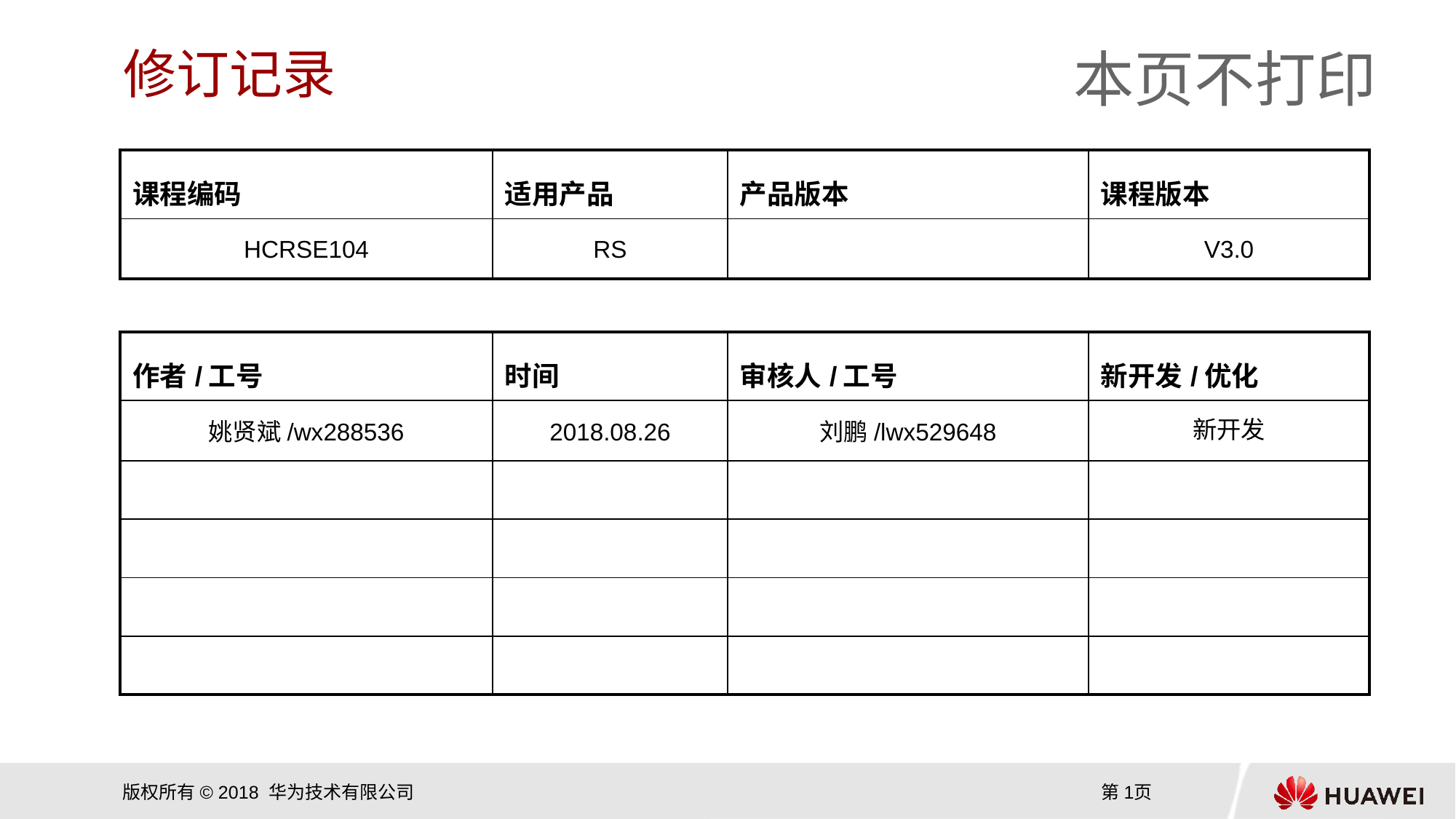

HCRSE104
RS

V3.0
新开发
姚贤斌/wx288536
2018.08.26
刘鹏/lwx529648